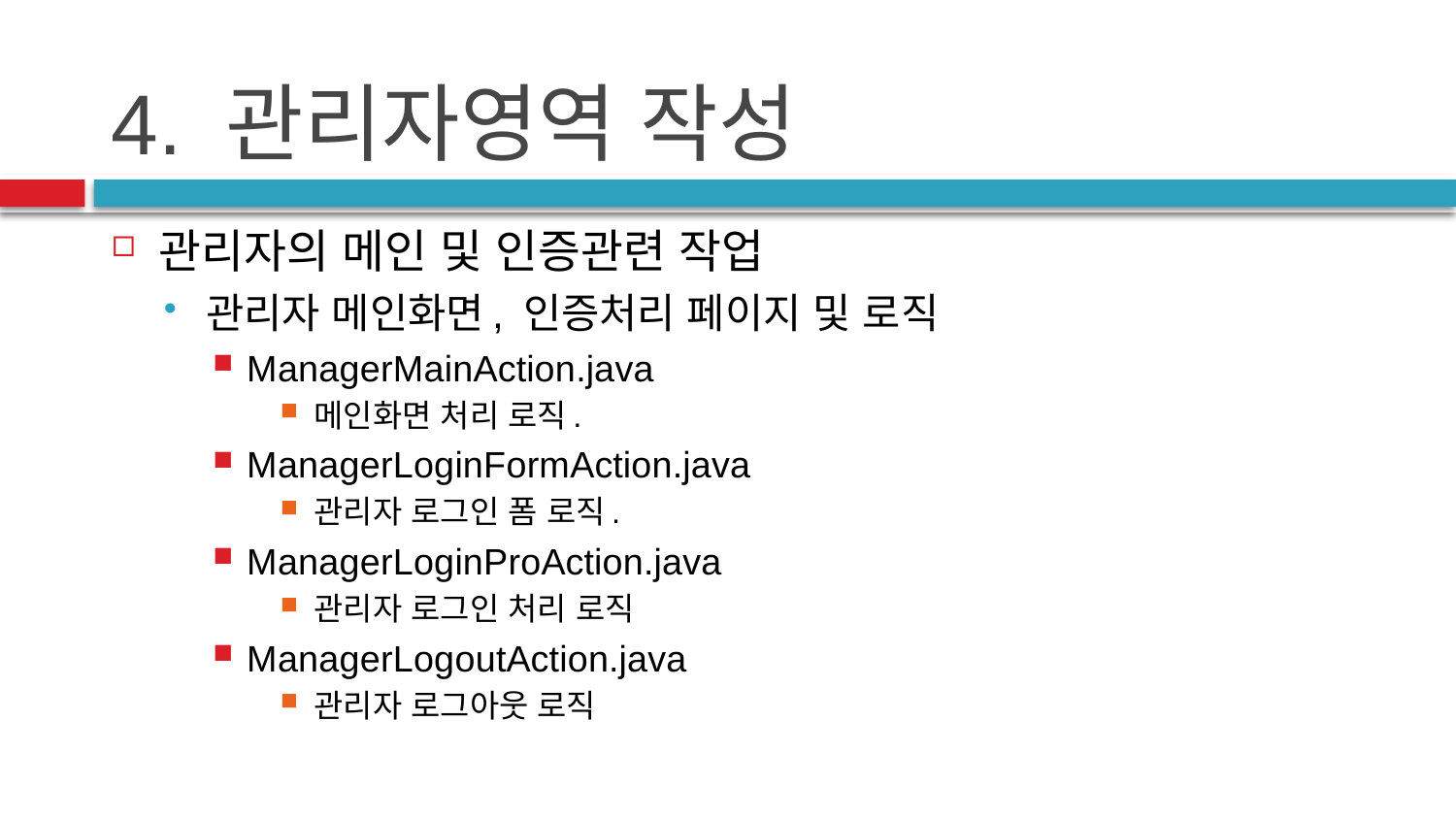

# 4. 관리자영역 작성
관리자의 메인 및 인증관련 작업
관리자 메인화면, 인증처리 페이지 및 로직
ManagerMainAction.java
메인화면 처리 로직.
ManagerLoginFormAction.java
관리자 로그인 폼 로직.
ManagerLoginProAction.java
관리자 로그인 처리 로직
ManagerLogoutAction.java
관리자 로그아웃 로직